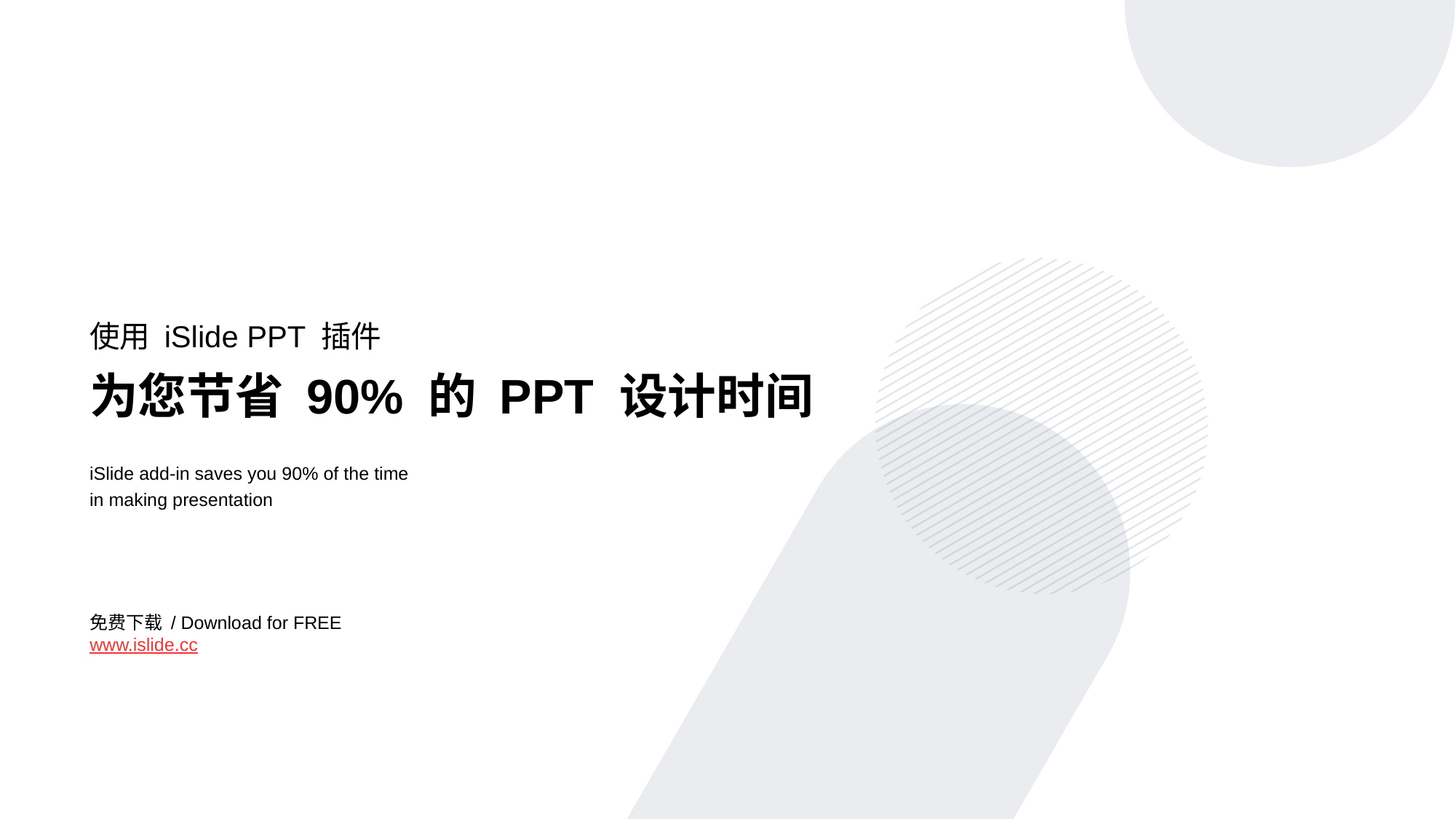

使用 iSlide PPT 插件
为您节省 90% 的 PPT 设计时间
iSlide add-in saves you 90% of the time
in making presentation
免费下载 / Download for FREE
www.islide.cc